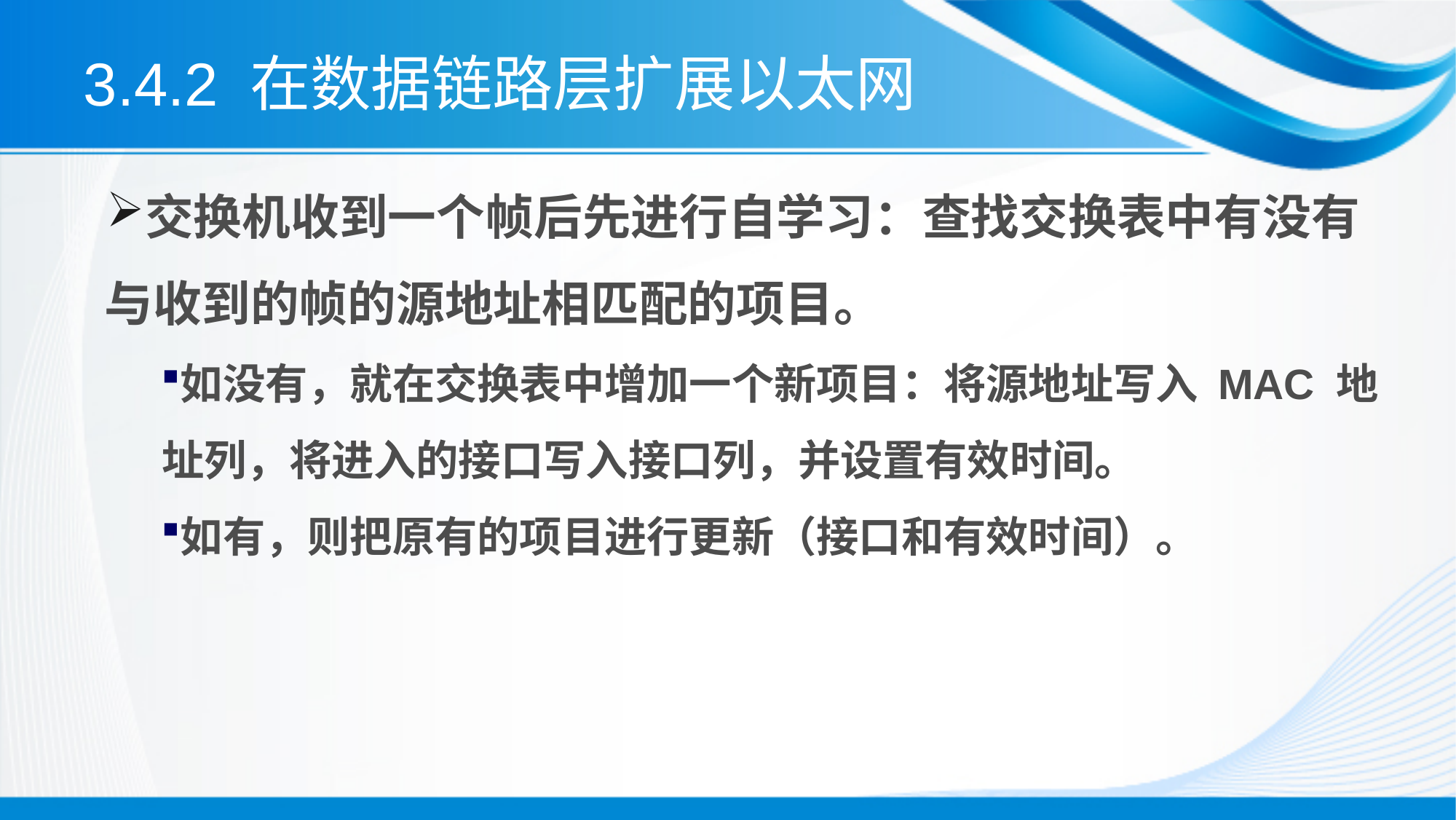

# 3.4.2 在数据链路层扩展以太网
交换机收到一个帧后先进行自学习：查找交换表中有没有与收到的帧的源地址相匹配的项目。
如没有，就在交换表中增加一个新项目：将源地址写入 MAC 地址列，将进入的接口写入接口列，并设置有效时间。
如有，则把原有的项目进行更新（接口和有效时间）。